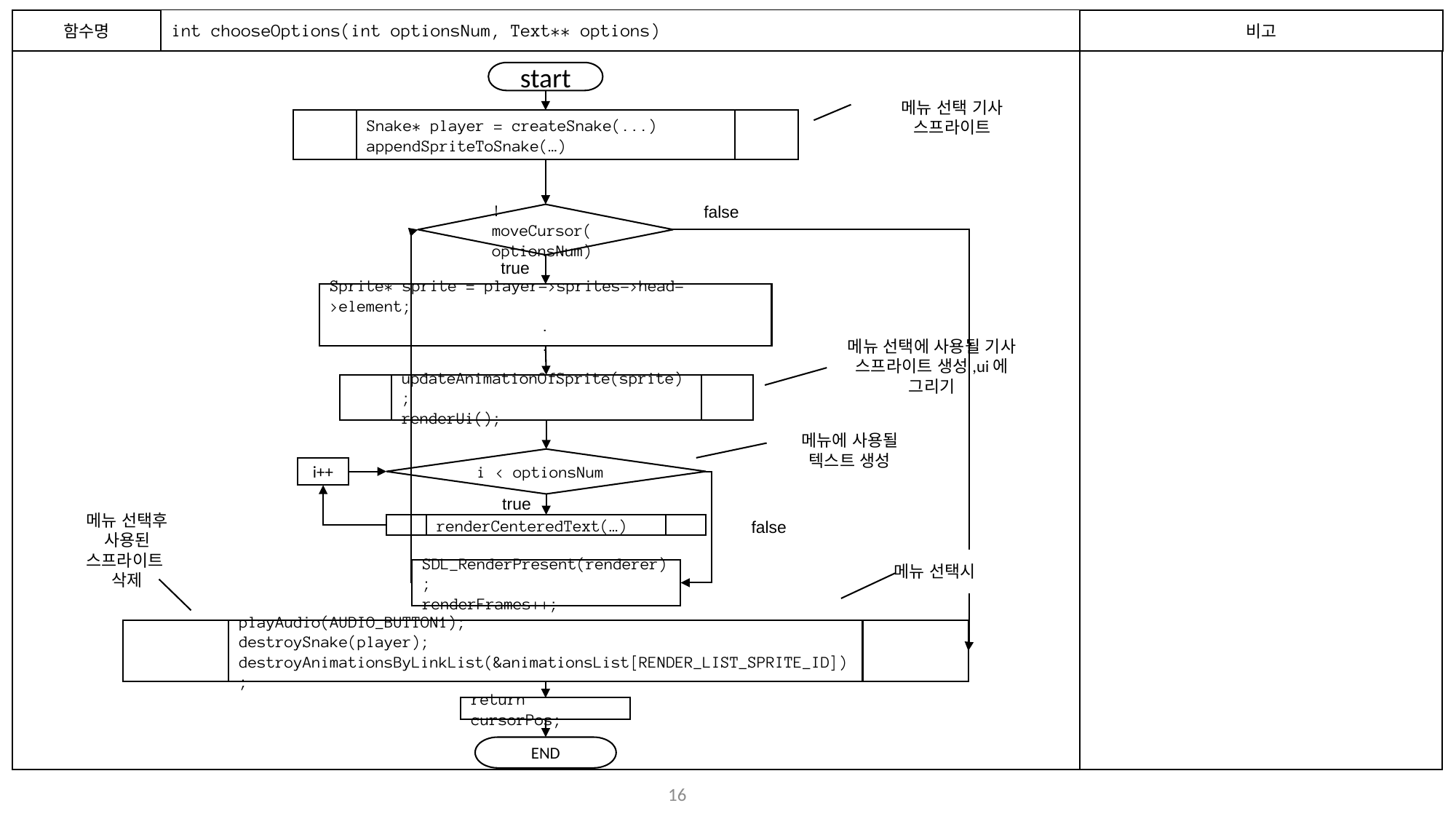

함수명
# int chooseOptions(int optionsNum, Text** options)
비고

start
메뉴 선택 기사 스프라이트
Snake* player = createSnake(...)
appendSpriteToSnake(…)
false
!moveCursor(optionsNum)
true
Sprite* sprite = player->sprites->head->element;
.
.
메뉴 선택에 사용될 기사 스프라이트 생성,ui에 그리기
updateAnimationOfSprite(sprite);
renderUi();
메뉴에 사용될 텍스트 생성
i < optionsNum
i++
true
false
renderCenteredText(…)
메뉴 선택후 사용된 스프라이트  삭제
메뉴 선택시
SDL_RenderPresent(renderer);
renderFrames++;
playAudio(AUDIO_BUTTON1);
destroySnake(player);
destroyAnimationsByLinkList(&animationsList[RENDER_LIST_SPRITE_ID]);
return cursorPos;
END
16